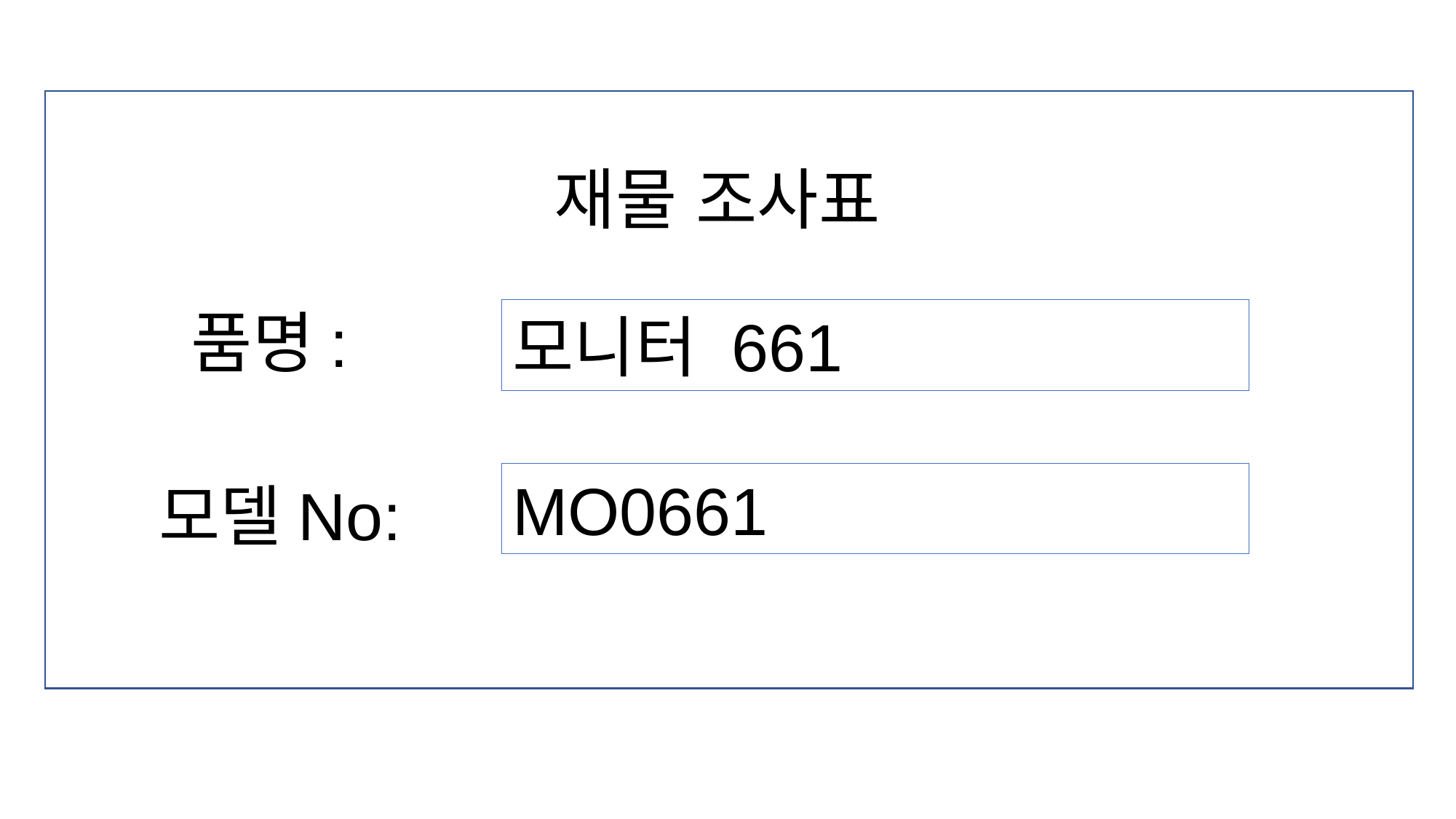

재물 조사표
품명:
모니터 661
MO0661
모델No: